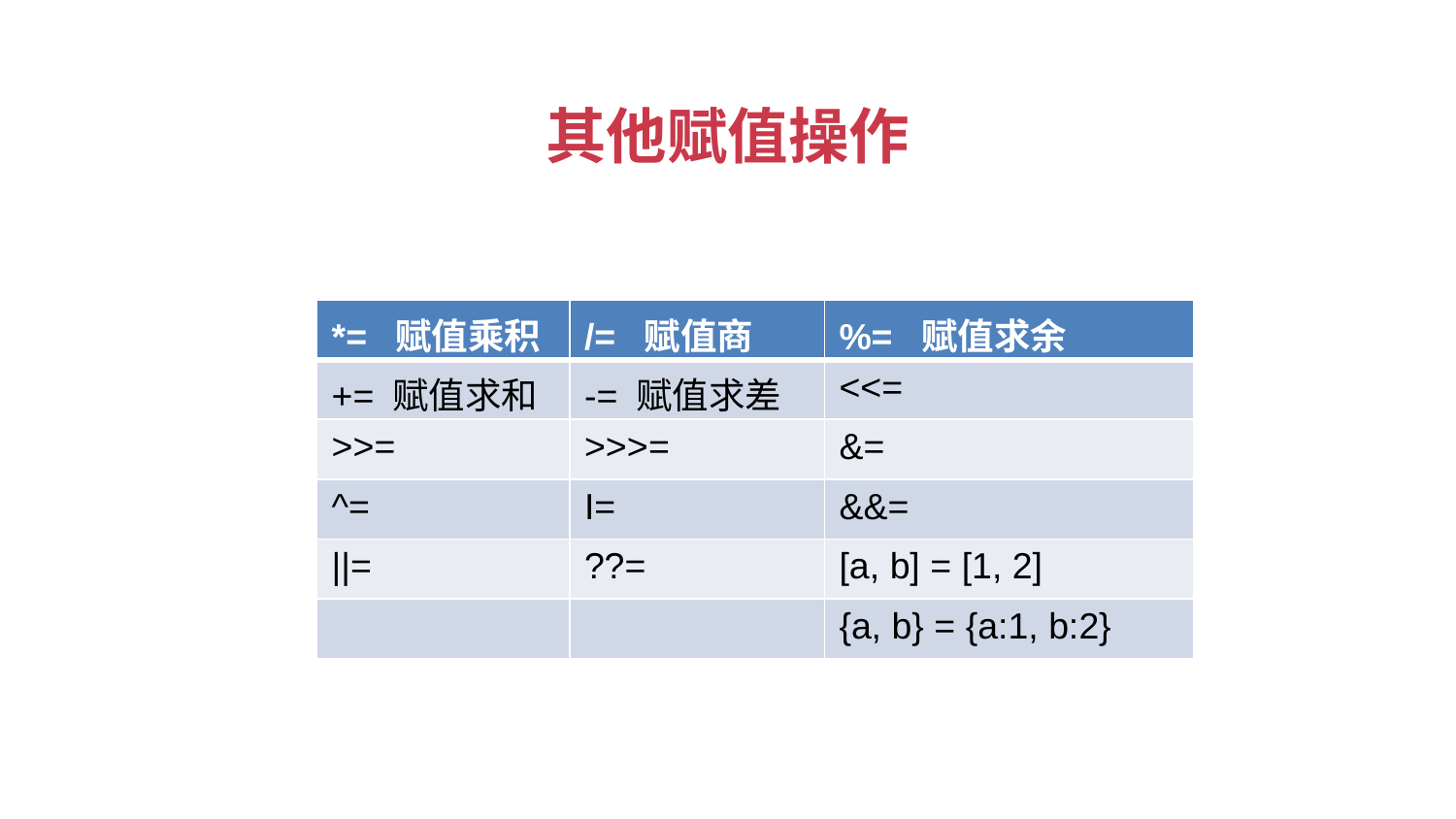

其他赋值操作
| \*= 赋值乘积 | /= 赋值商 | %= 赋值求余 |
| --- | --- | --- |
| += 赋值求和 | -= 赋值求差 | <<= |
| >>= | >>>= | &= |
| ^= | I= | &&= |
| ||= | ??= | [a, b] = [1, 2] |
|  |  | {a, b} = {a:1, b:2} |